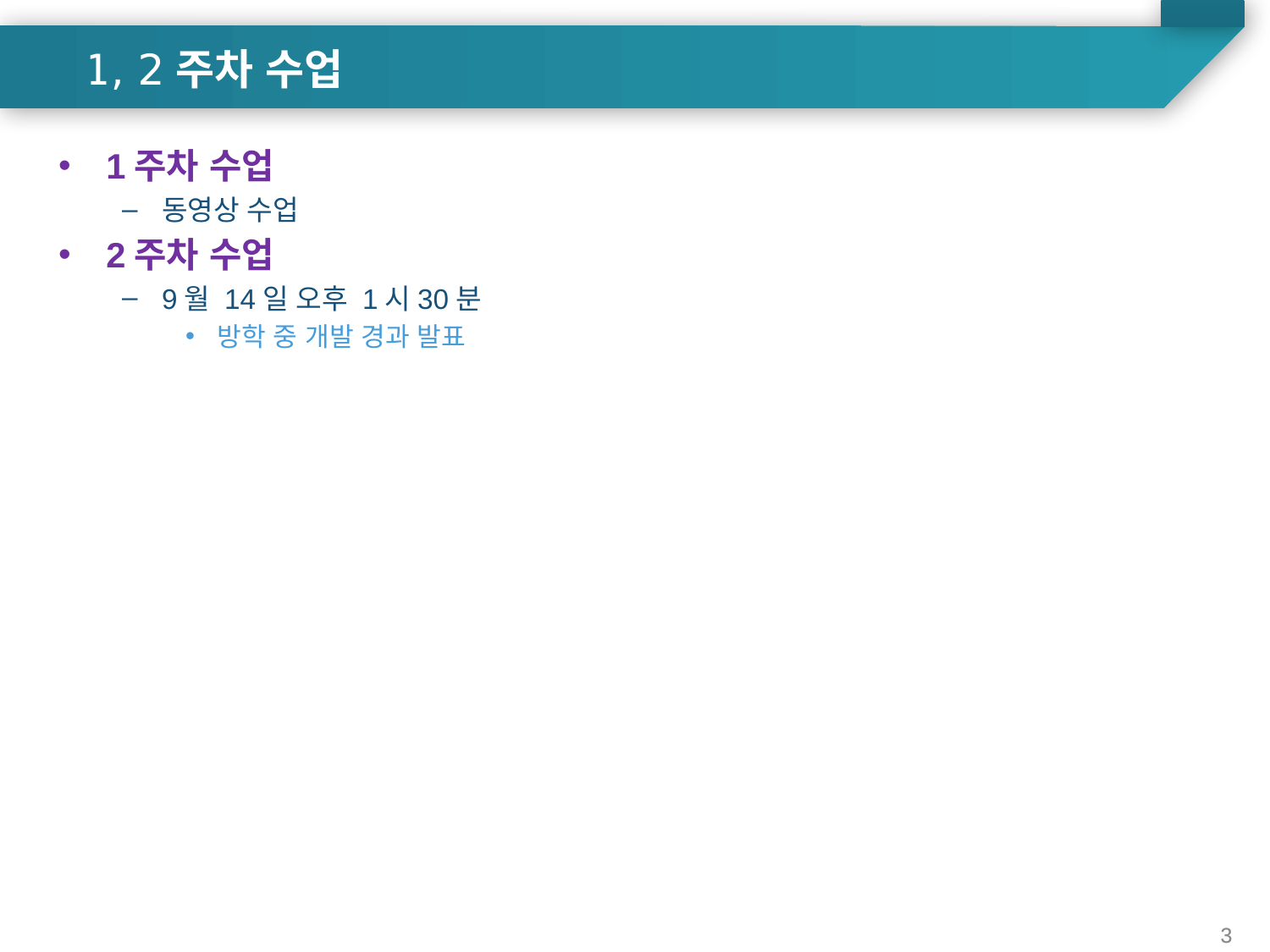

1, 2주차 수업
1주차 수업
동영상 수업
2주차 수업
9월 14일 오후 1시30분
방학 중 개발 경과 발표
3